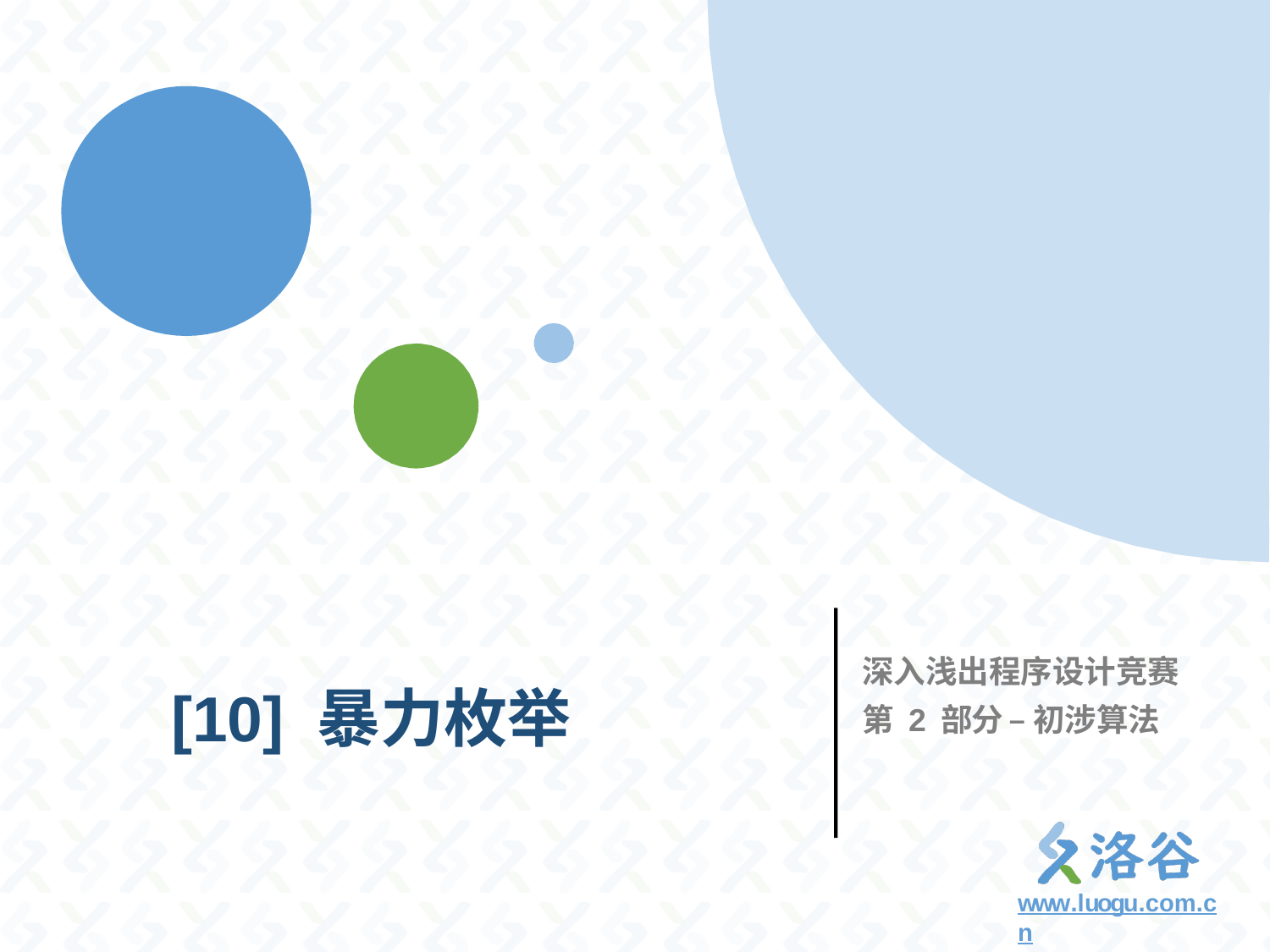

深入浅出程序设计竞赛 第 2 部分 – 初涉算法
[10] 暴力枚举

www.luogu.com.cn